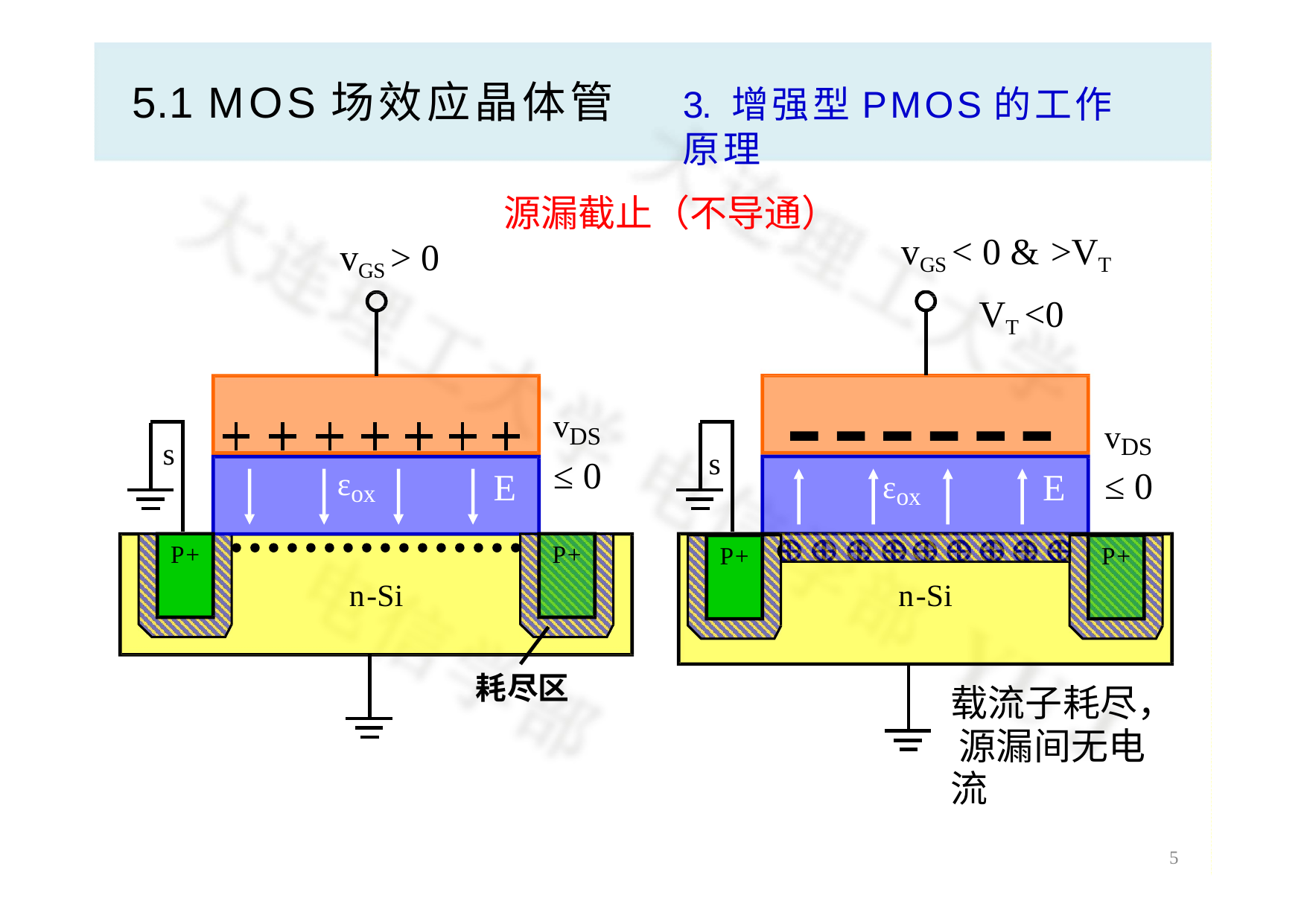

# 5.1 MOS场效应晶体管
3. 增强型PMOS的工作原理
源漏截止（不导通）
vGS < 0 & >VT
vGS > 0
VT <0

vDS
≤ 0

vDS
≤ 0

s

s

E
E

εox
εox

P+
P+
P+
P+

n-Si
n-Si

耗尽区
载流子耗尽，  源漏间无电流

5